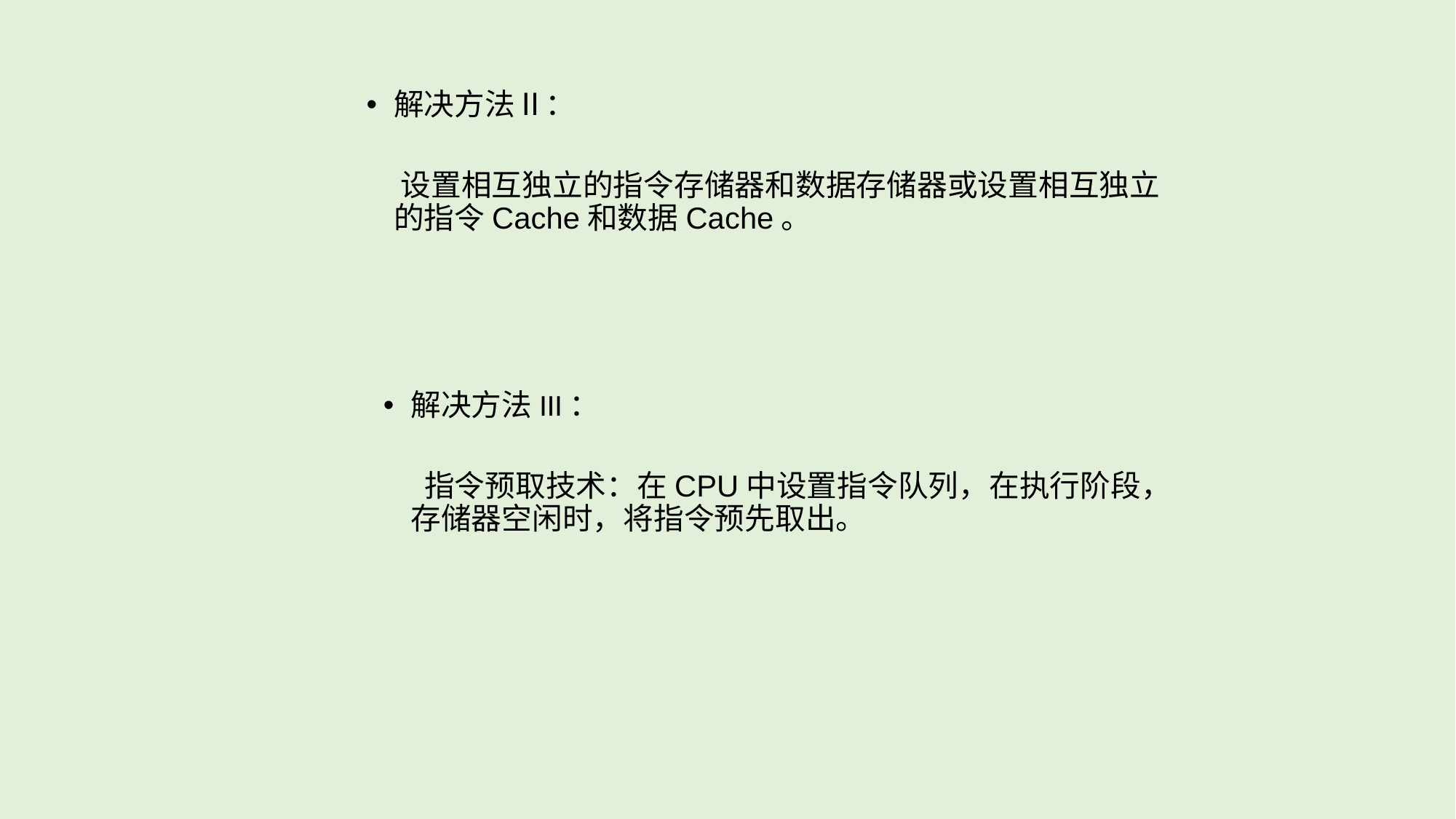

解决方法Ⅱ：

    设置相互独立的指令存储器和数据存储器或设置相互独立的指令Cache和数据Cache。

解决方法III：

     指令预取技术：在CPU中设置指令队列，在执行阶段，存储器空闲时，将指令预先取出。